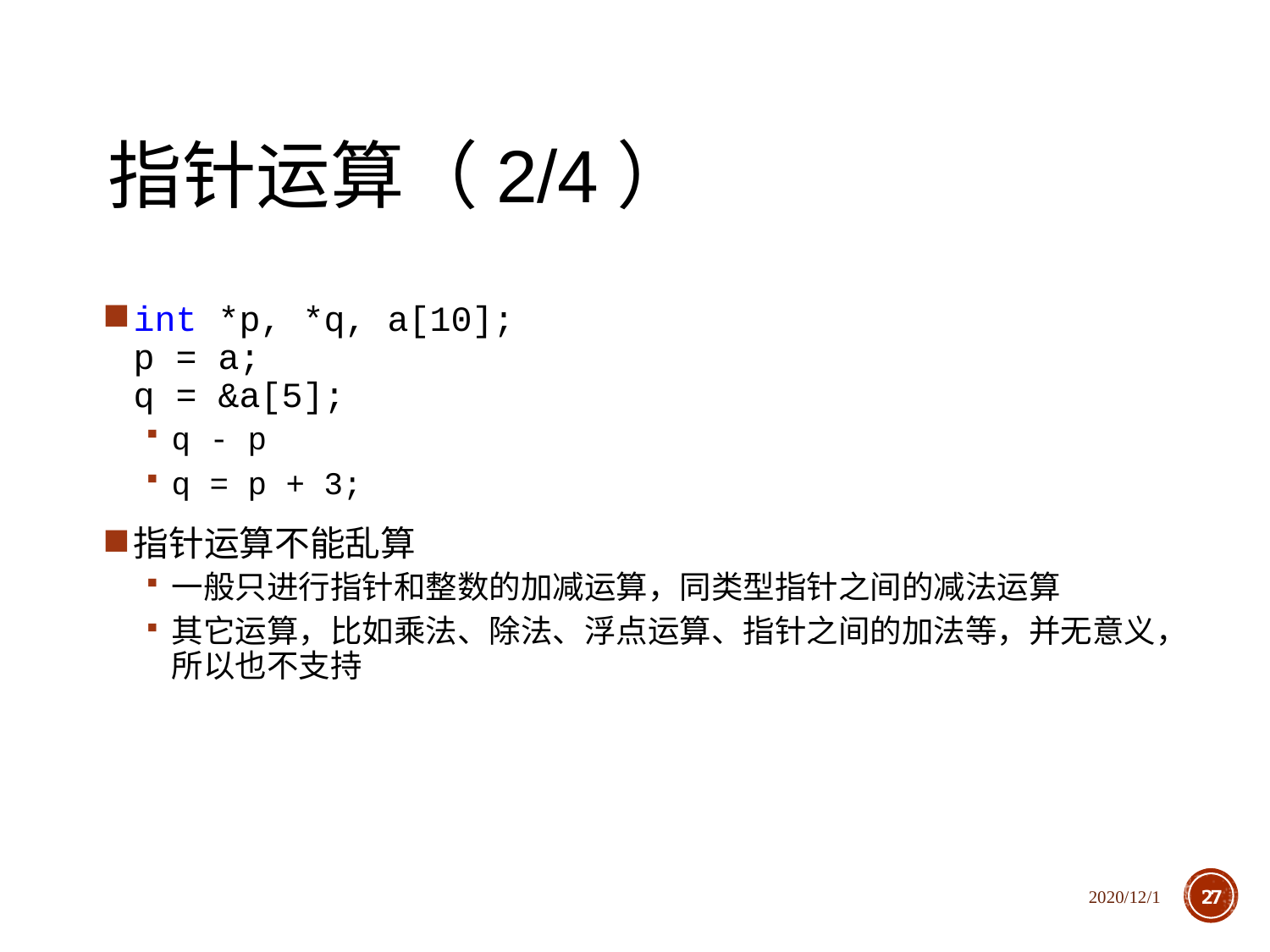

# 指针运算（2/4）
int *p, *q, a[10];
p = a;
q = &a[5];
q - p
q = p + 3;
指针运算不能乱算
一般只进行指针和整数的加减运算，同类型指针之间的减法运算
其它运算，比如乘法、除法、浮点运算、指针之间的加法等，并无意义，所以也不支持
2020/12/1
27